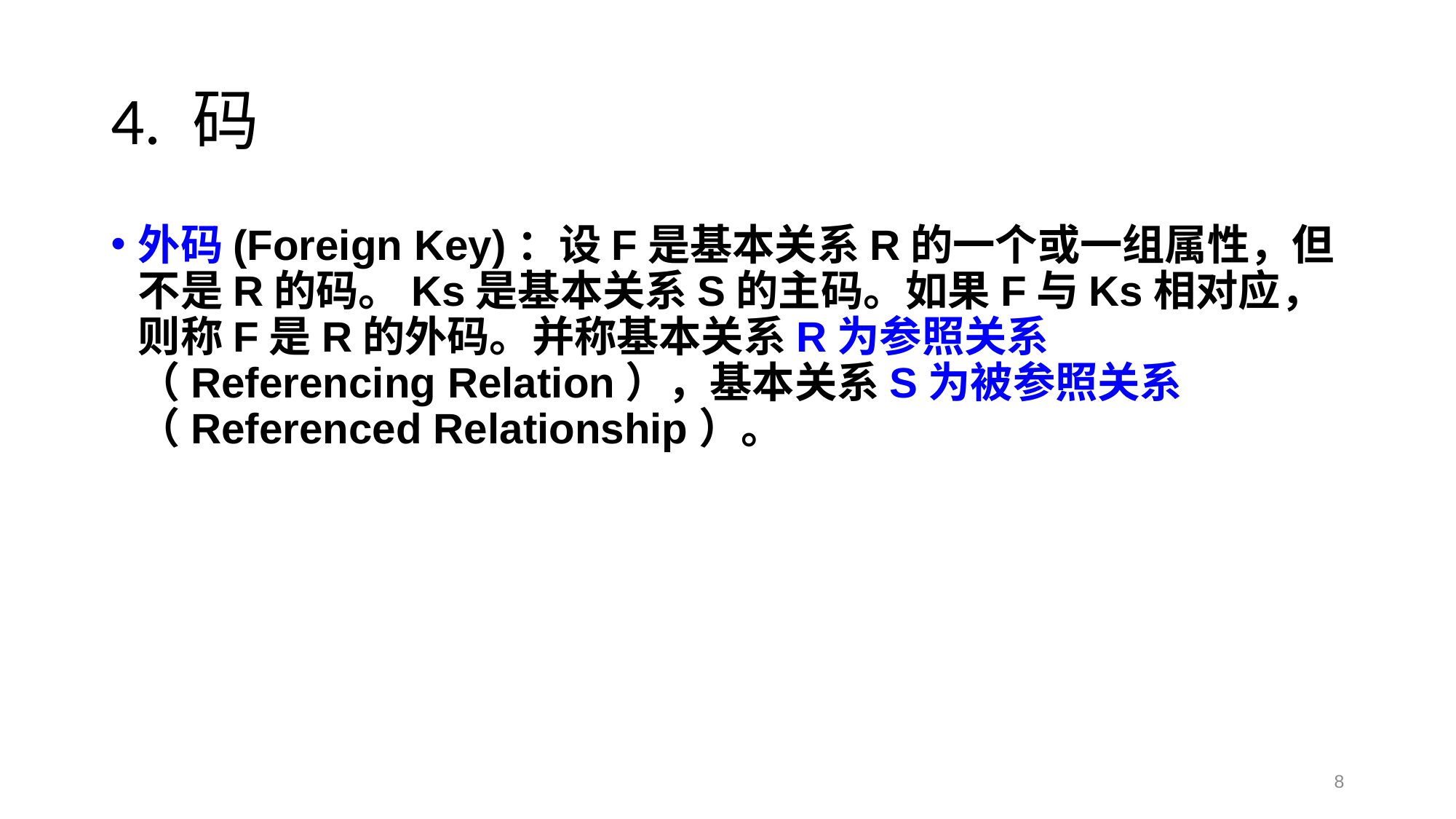

# 4. 码
外码(Foreign Key)：设F是基本关系R的一个或一组属性，但不是R的码。Ks是基本关系S的主码。如果F与Ks相对应，则称F是R的外码。并称基本关系R为参照关系（Referencing Relation），基本关系S为被参照关系（Referenced Relationship）。
8